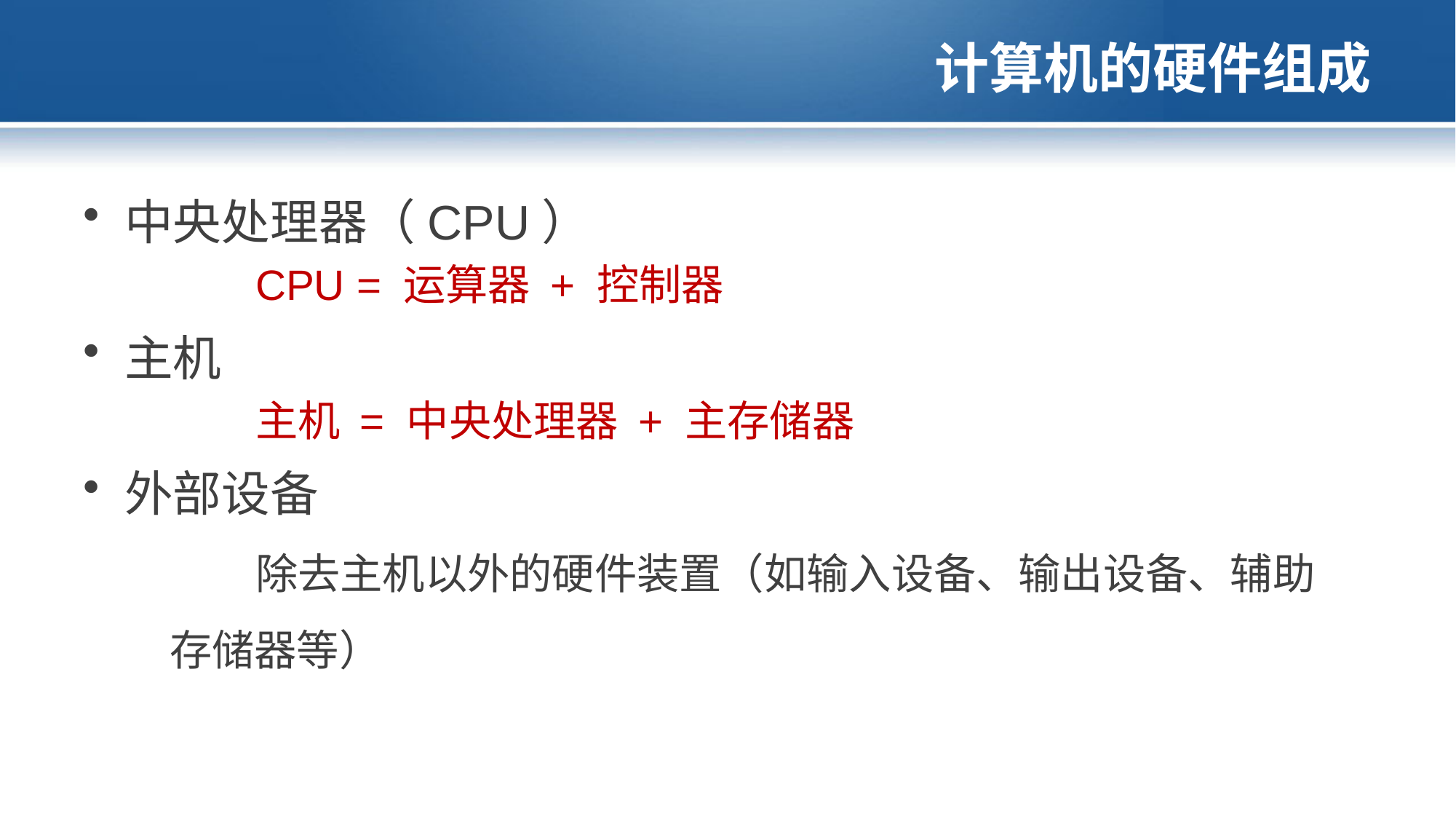

# 计算机的硬件组成
中央处理器（CPU）
CPU = 运算器 + 控制器
主机
主机 = 中央处理器 + 主存储器
外部设备
除去主机以外的硬件装置（如输入设备、输出设备、辅助存储器等）